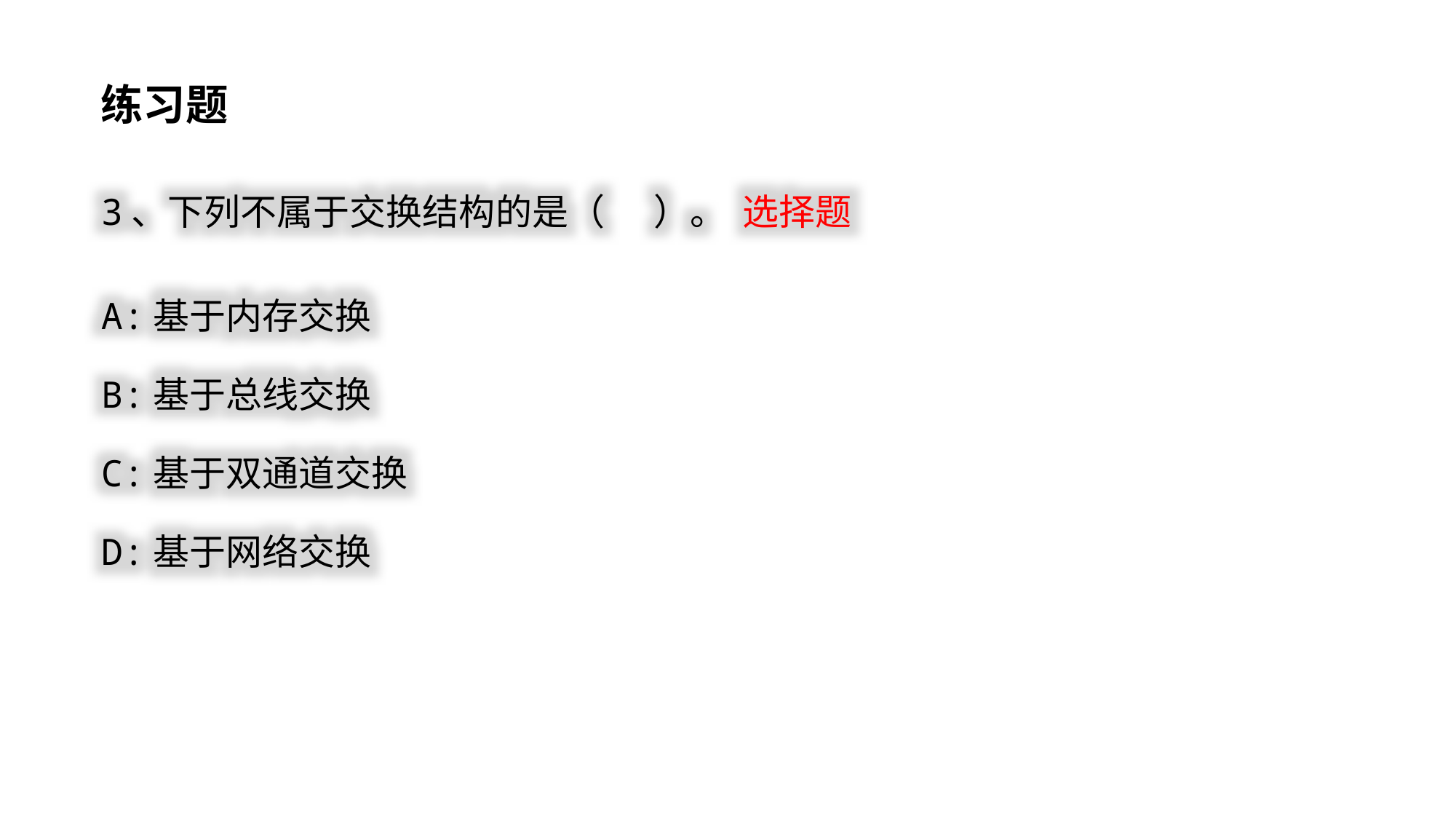

练习题
3、下列不属于交换结构的是（      ）。  选择题

A:基于内存交换

B:基于总线交换

C:基于双通道交换

D:基于网络交换